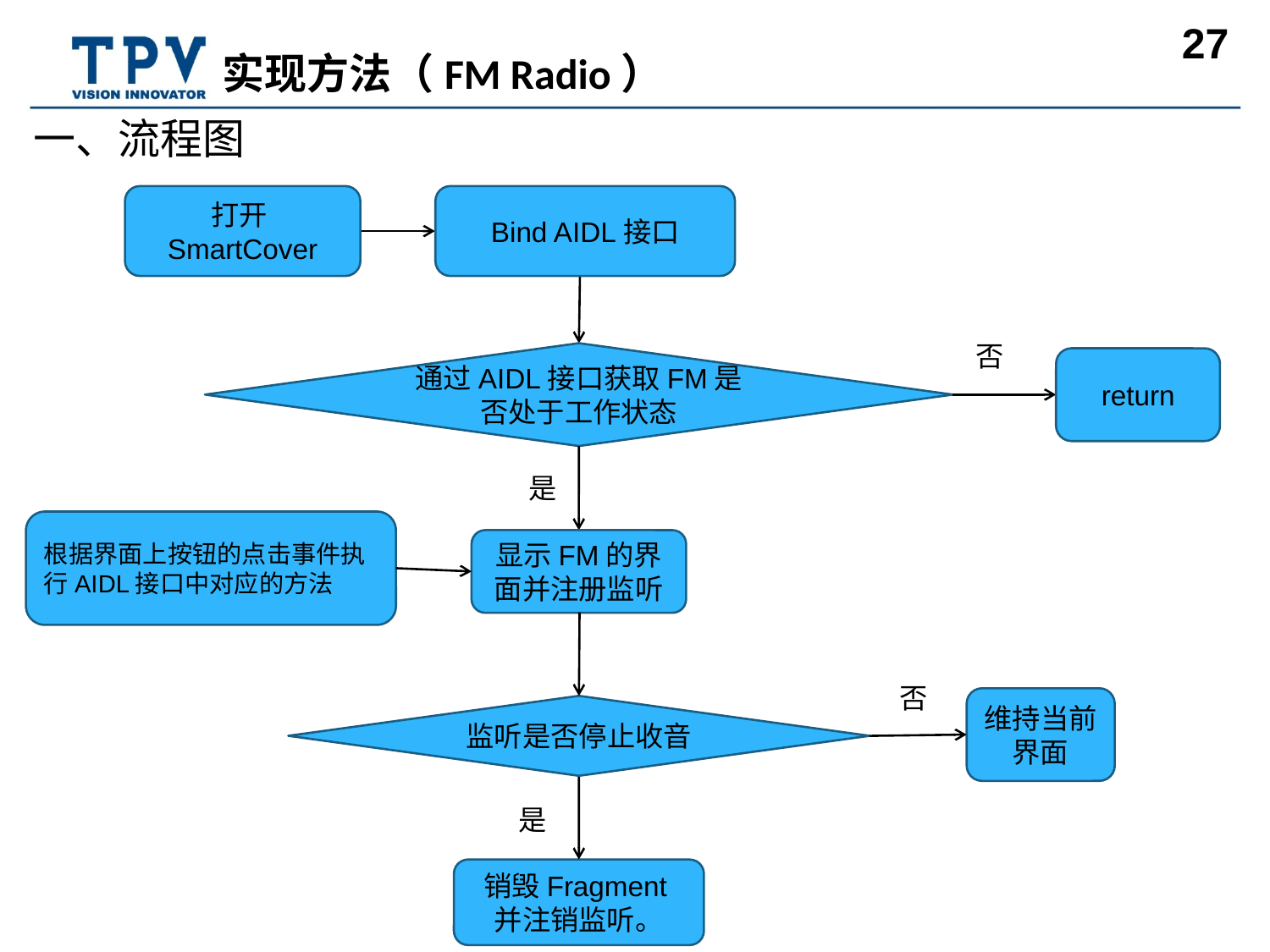

# 实现方法（FM Radio）
一、流程图
打开SmartCover
Bind AIDL接口
否
通过AIDL接口获取FM是否处于工作状态
return
是
根据界面上按钮的点击事件执行AIDL接口中对应的方法
显示FM的界面并注册监听
否
维持当前界面
监听是否停止收音
是
销毁Fragment并注销监听。